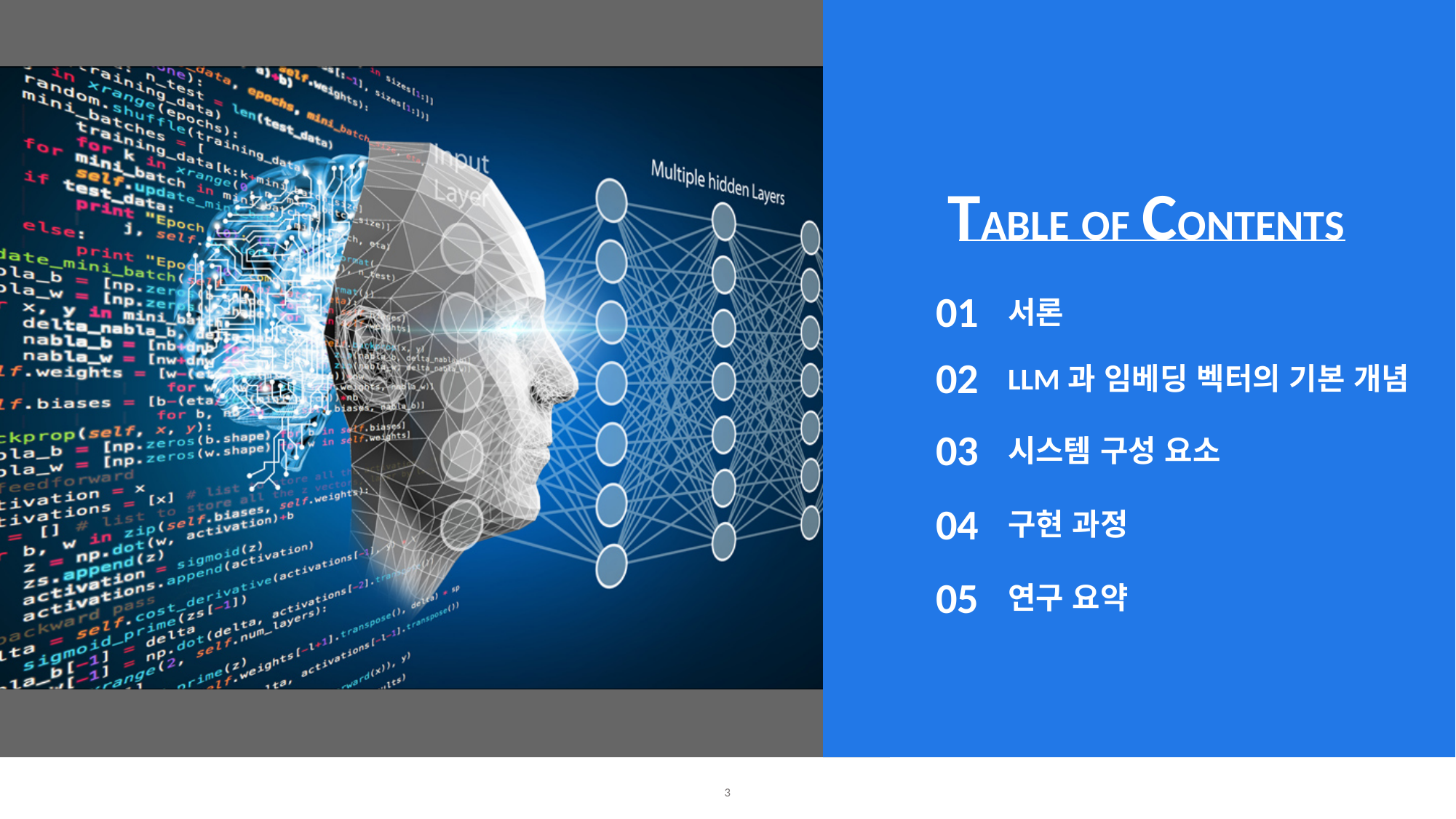

TABLE OF CONTENTS
01
서론
02
LLM과 임베딩 벡터의 기본 개념
03
시스템 구성 요소
04
구현 과정
05
연구 요약